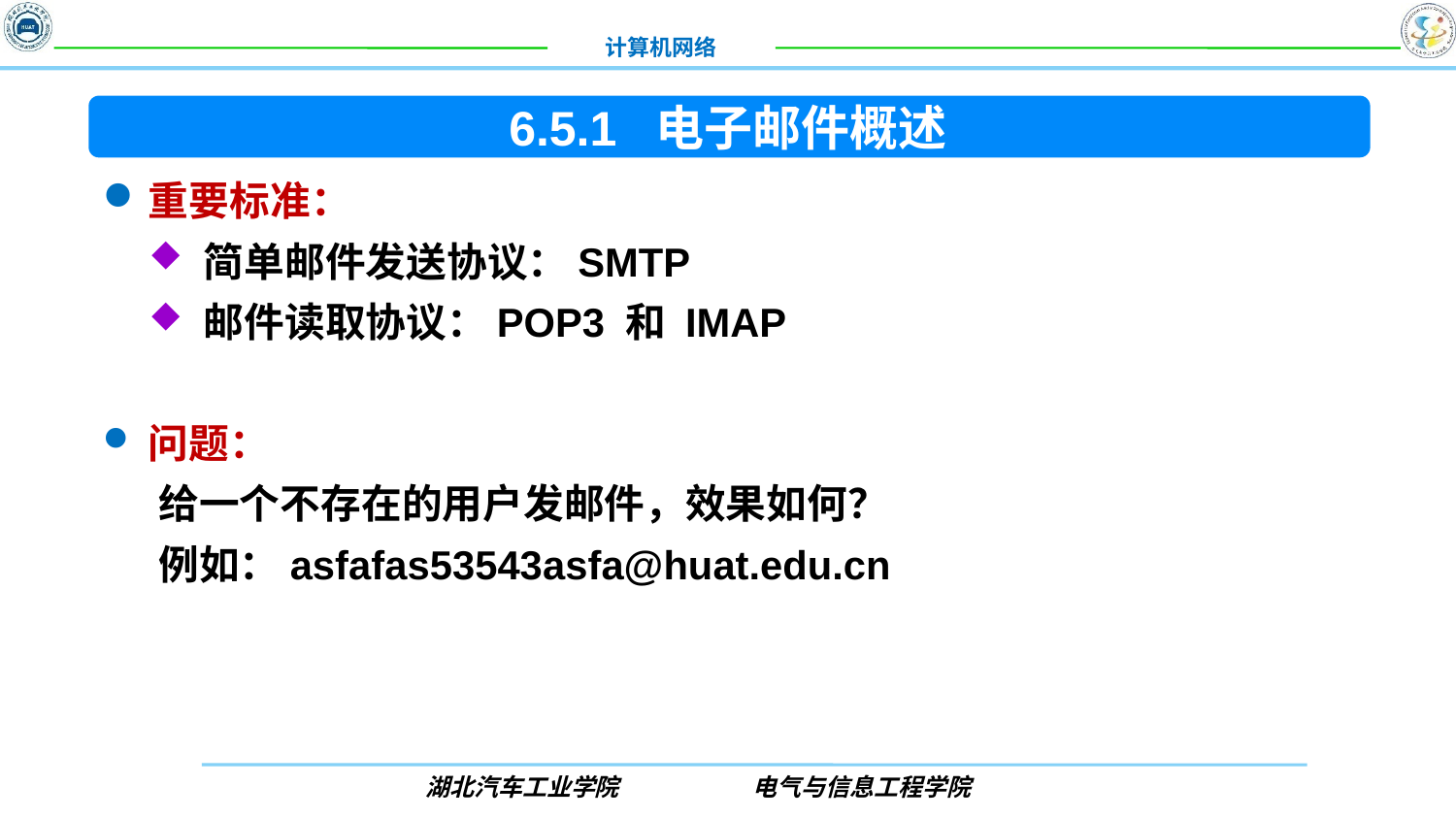

6.5.1  电子邮件概述

重要标准：
简单邮件发送协议：SMTP
邮件读取协议：POP3 和 IMAP

问题：
     给一个不存在的用户发邮件，效果如何？
     例如：asfafas53543asfa@huat.edu.cn